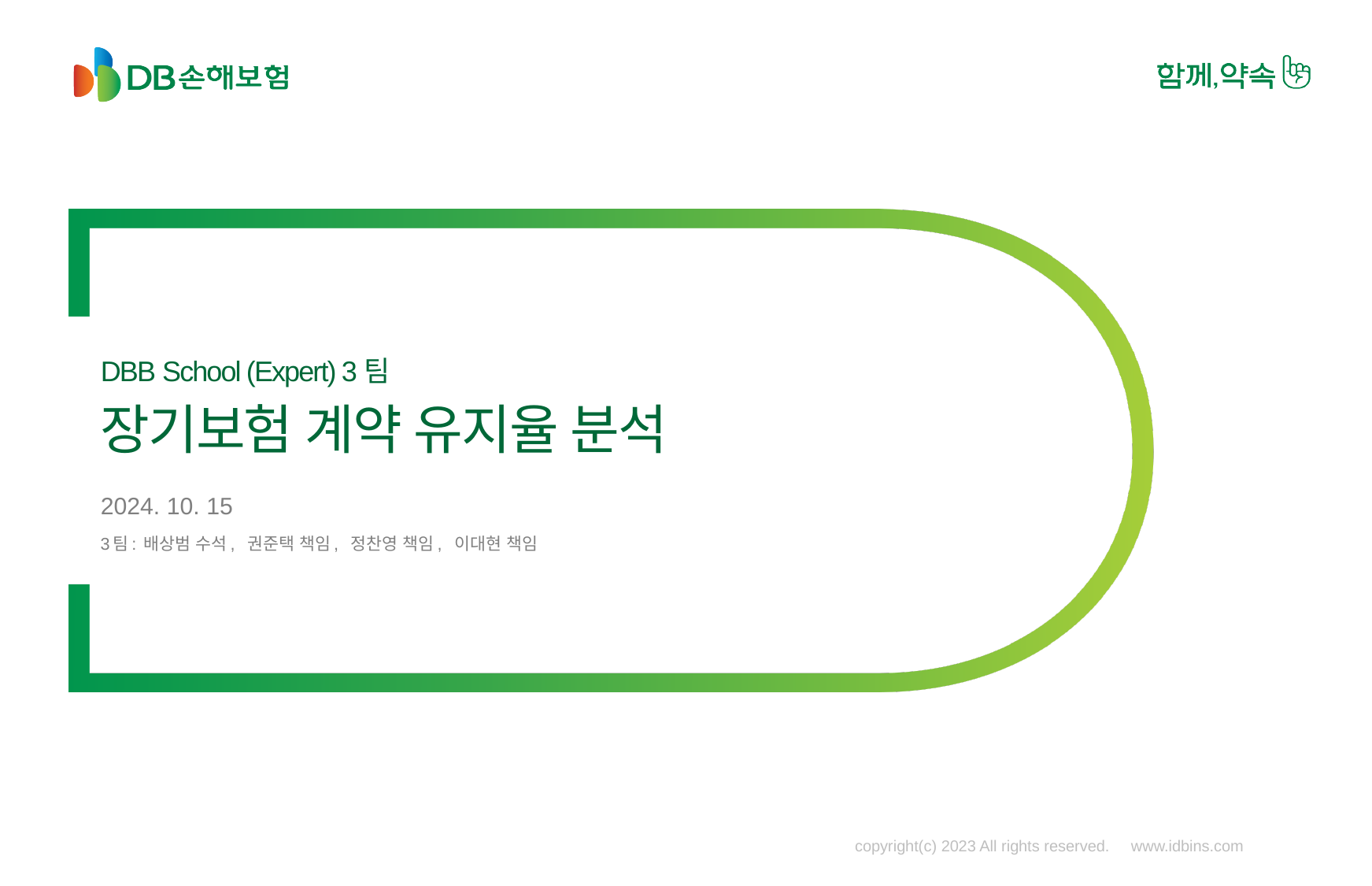

# DBB School (Expert) 3팀
장기보험 계약 유지율 분석
2024. 10. 15
3팀: 배상범 수석,  권준택 책임,  정찬영 책임,  이대현 책임